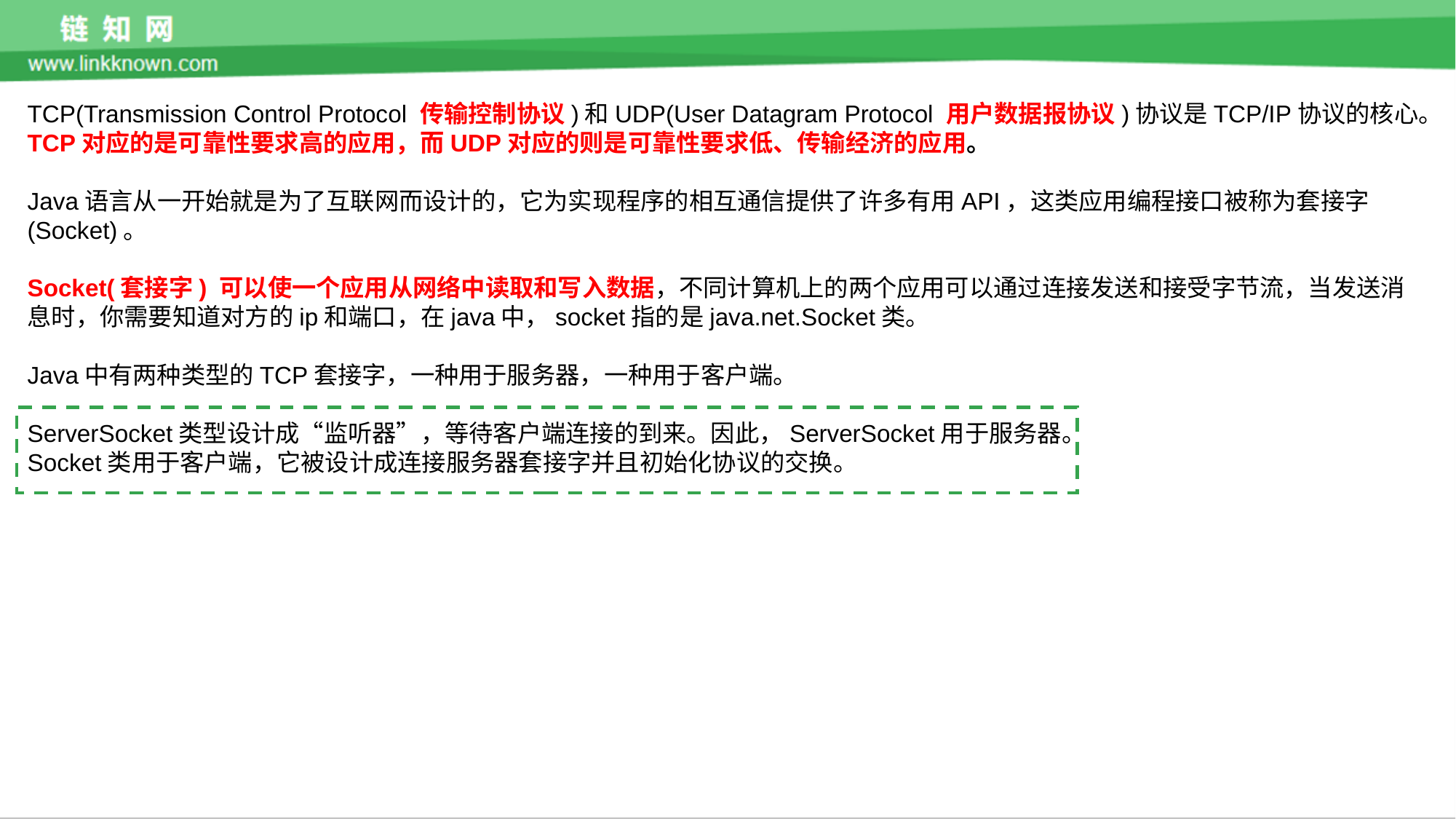

TCP(Transmission Control Protocol 传输控制协议)和UDP(User Datagram Protocol 用户数据报协议)协议是TCP/IP协议的核心。TCP对应的是可靠性要求高的应用，而UDP对应的则是可靠性要求低、传输经济的应用。

Java语言从一开始就是为了互联网而设计的，它为实现程序的相互通信提供了许多有用API，这类应用编程接口被称为套接字(Socket)。

Socket(套接字) 可以使一个应用从网络中读取和写入数据，不同计算机上的两个应用可以通过连接发送和接受字节流，当发送消息时，你需要知道对方的ip和端口，在java中，socket指的是java.net.Socket类。

Java中有两种类型的TCP套接字，一种用于服务器，一种用于客户端。

ServerSocket类型设计成“监听器”，等待客户端连接的到来。因此，ServerSocket用于服务器。
Socket类用于客户端，它被设计成连接服务器套接字并且初始化协议的交换。